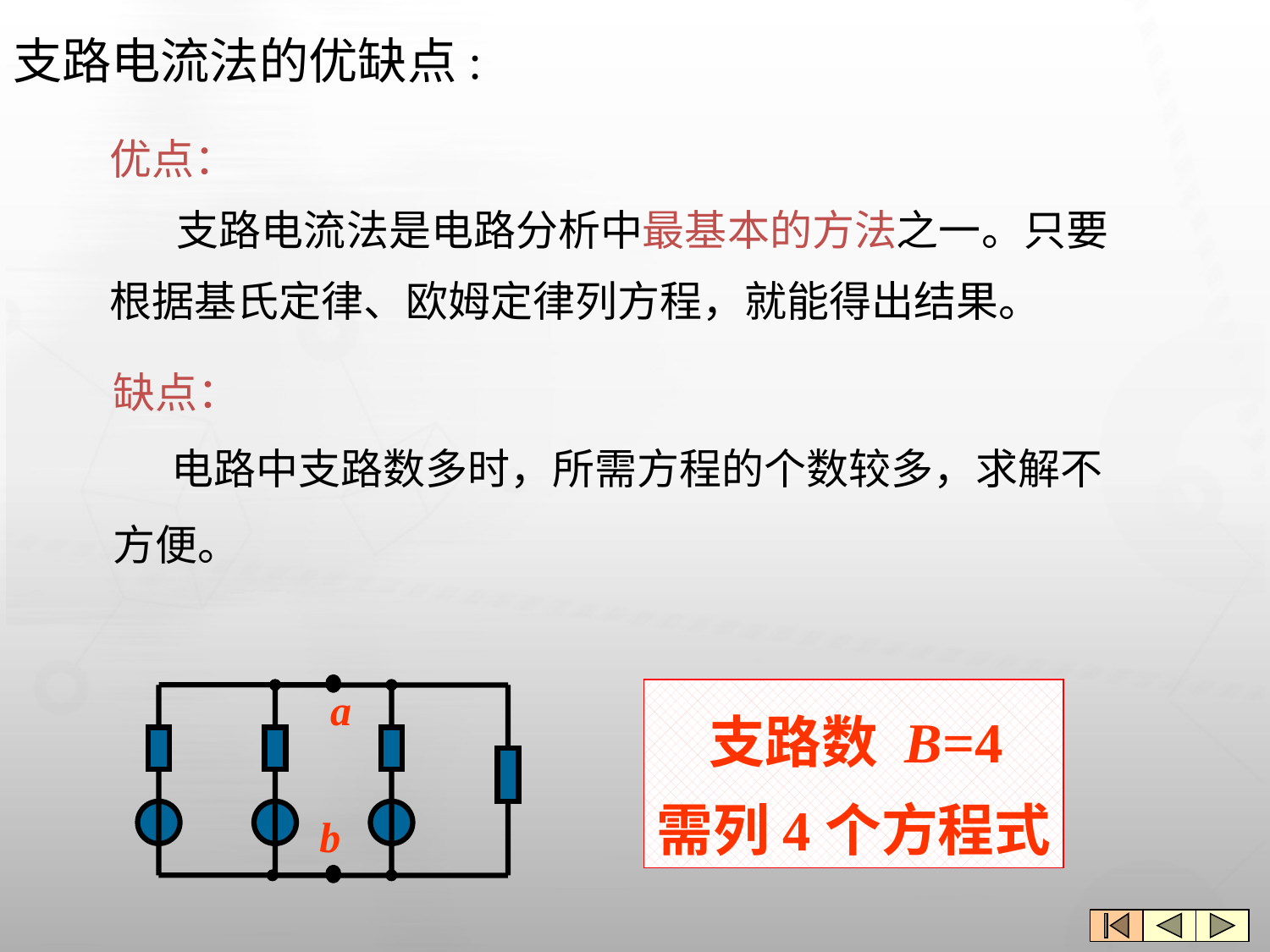

# 支路电流法的优缺点:
优点：
      支路电流法是电路分析中最基本的方法之一。只要根据基氏定律、欧姆定律列方程，就能得出结果。
缺点：
     电路中支路数多时，所需方程的个数较多，求解不方便。
a

b

   支路数 B=4
需列4个方程式